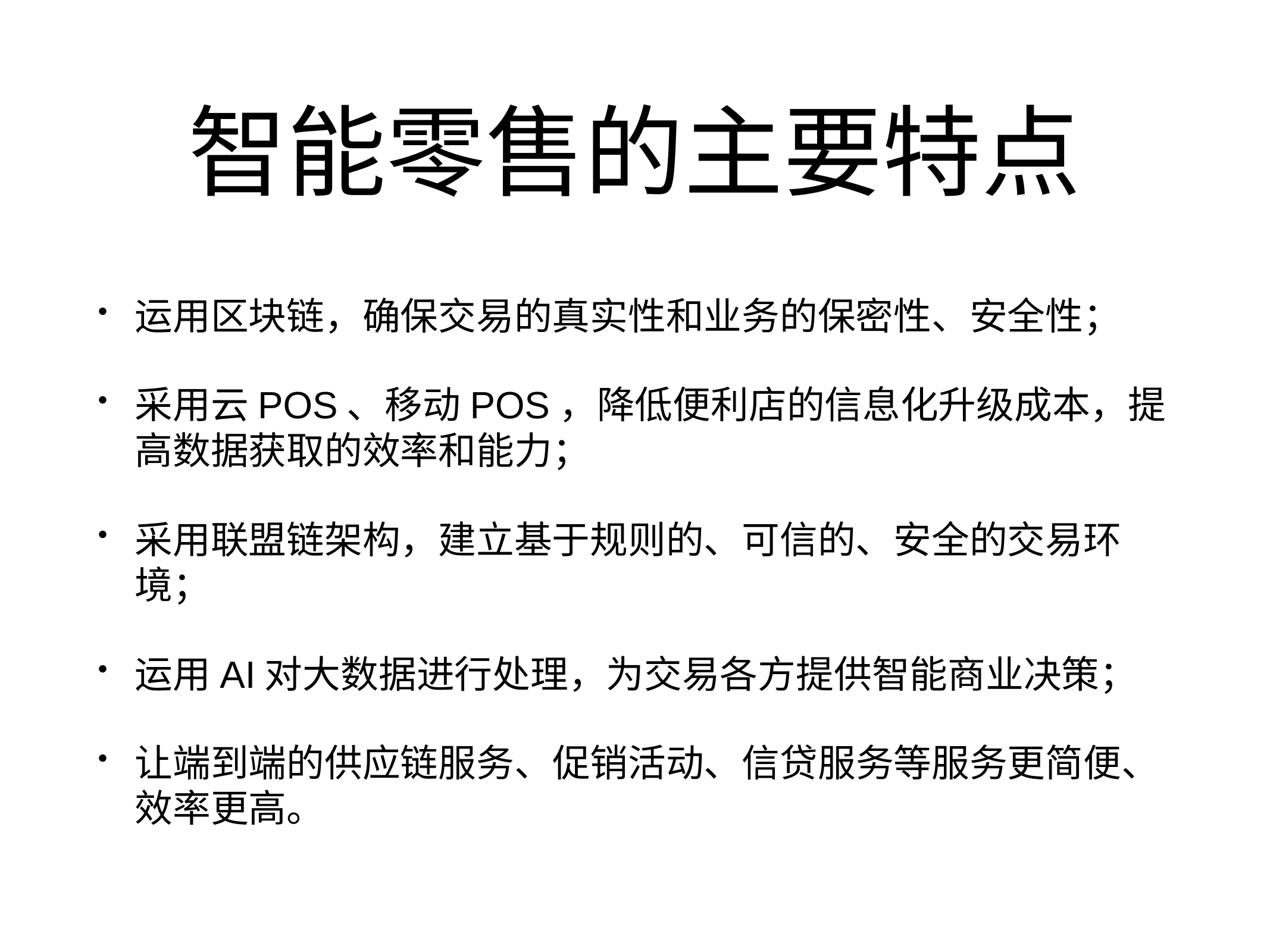

# 智能零售的主要特点
运用区块链，确保交易的真实性和业务的保密性、安全性；
采用云POS、移动POS，降低便利店的信息化升级成本，提高数据获取的效率和能力；
采用联盟链架构，建立基于规则的、可信的、安全的交易环境；
运用AI对大数据进行处理，为交易各方提供智能商业决策；
让端到端的供应链服务、促销活动、信贷服务等服务更简便、效率更高。